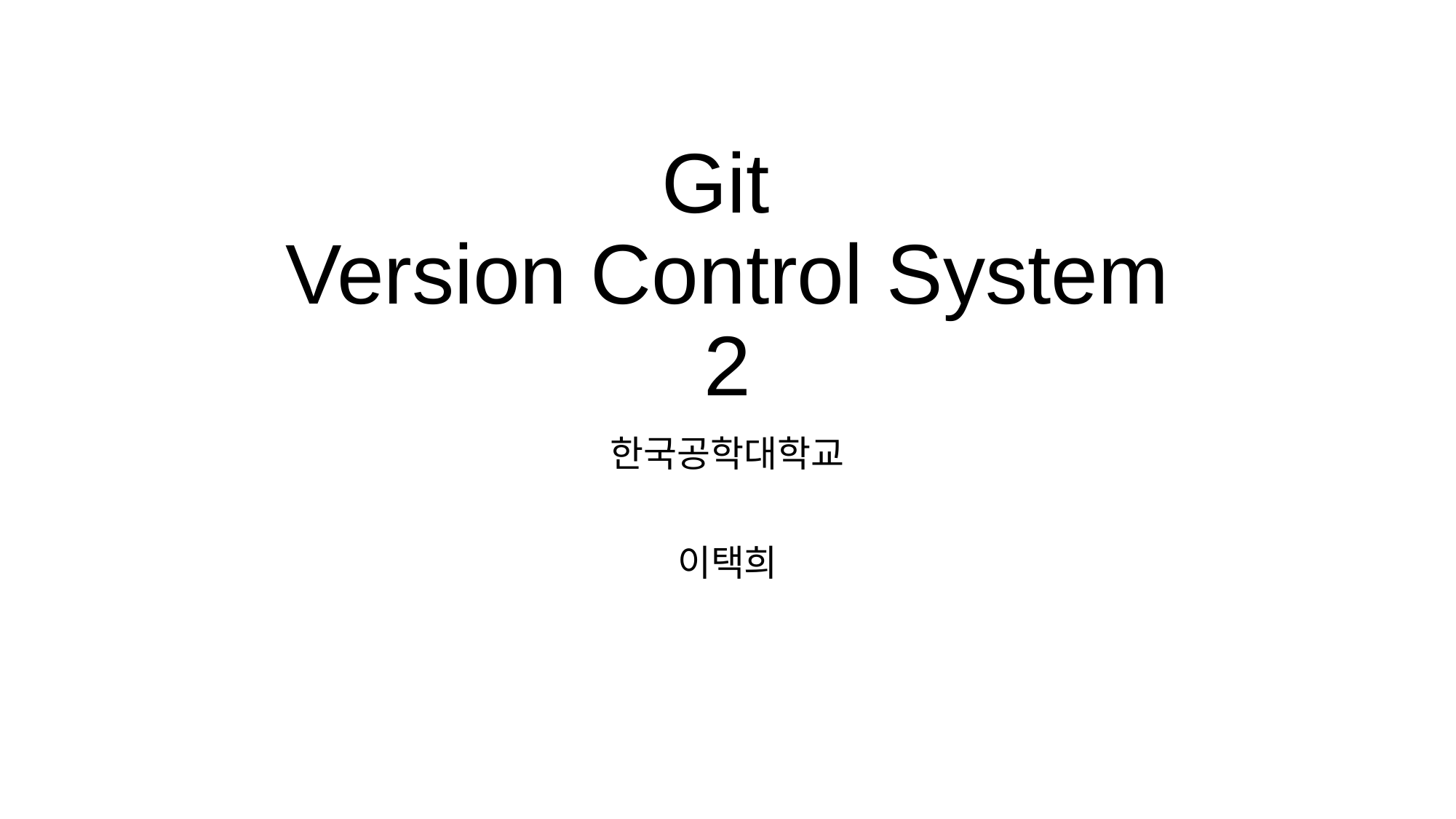

# Git Version Control System 2
한국공학대학교

이택희